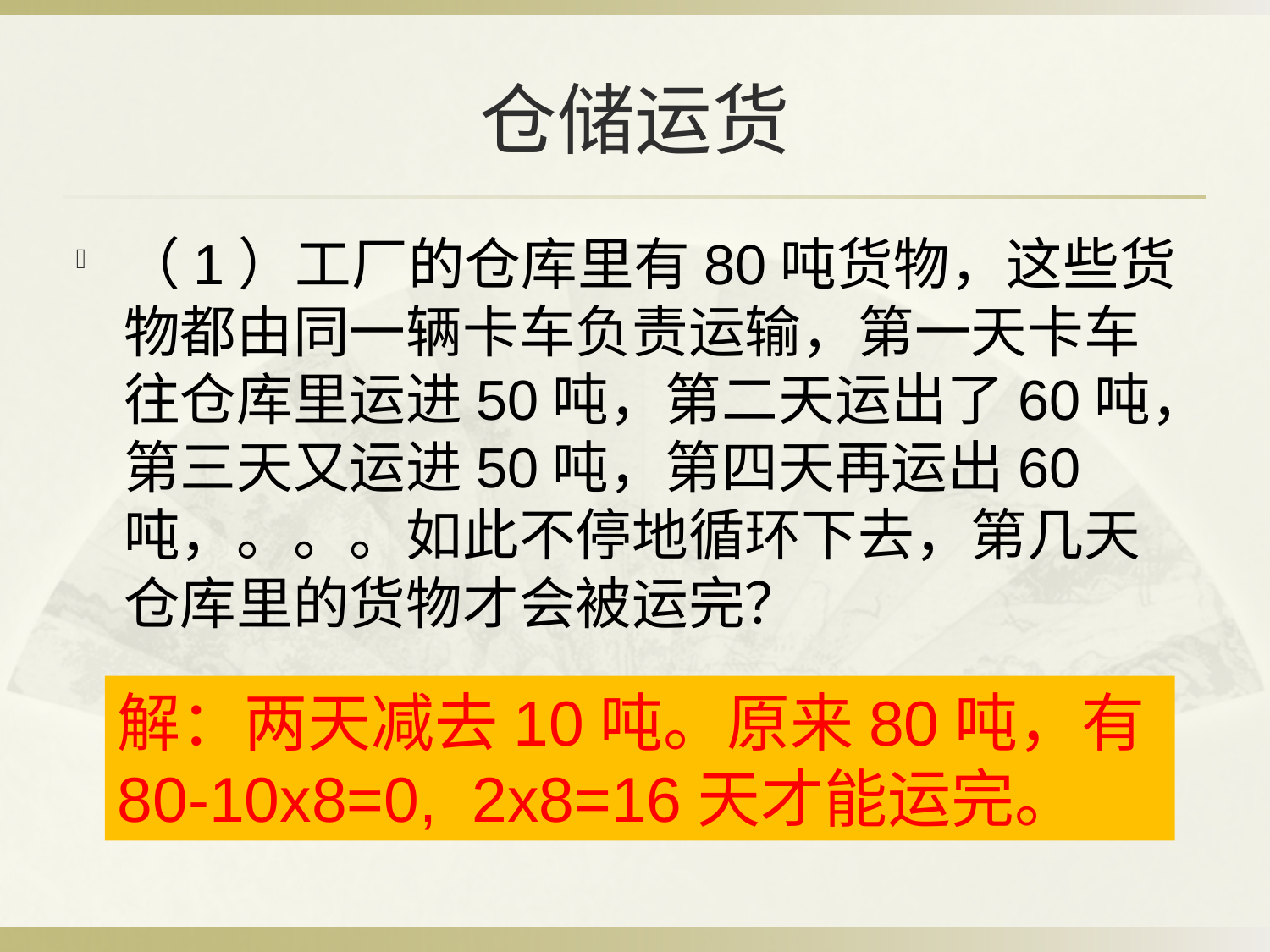

# 仓储运货
（1）工厂的仓库里有80吨货物，这些货物都由同一辆卡车负责运输，第一天卡车往仓库里运进50吨，第二天运出了60吨，第三天又运进50吨，第四天再运出60吨，。。。如此不停地循环下去，第几天仓库里的货物才会被运完？
解：两天减去10吨。原来80吨，有
80-10x8=0,  2x8=16天才能运完。